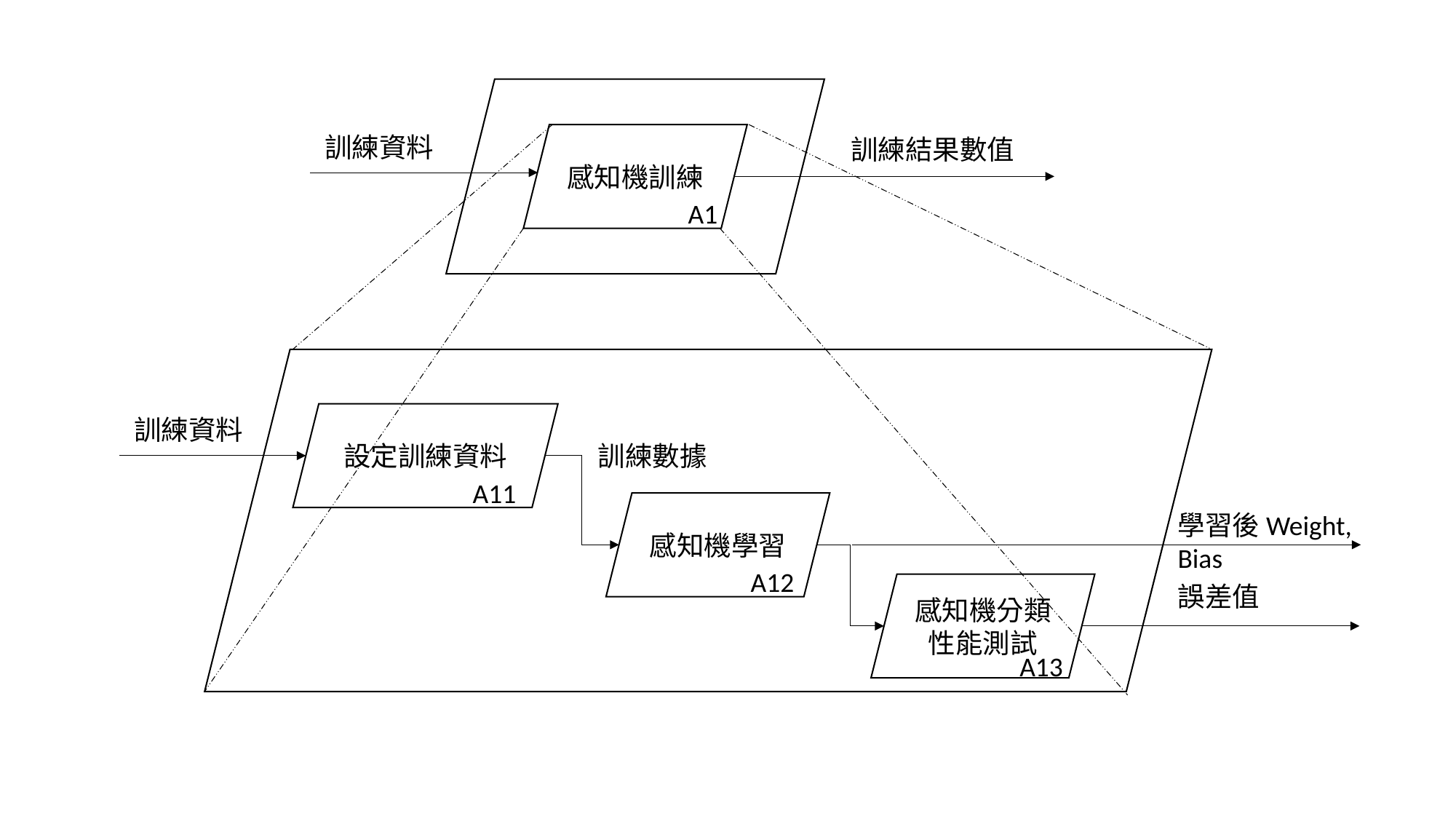

訓練資料
感知機訓練
訓練結果數值
A1

設定訓練資料
訓練資料
訓練數據
A11
感知機學習
學習後Weight, Bias
A12
感知機分類性能測試
誤差值
A13